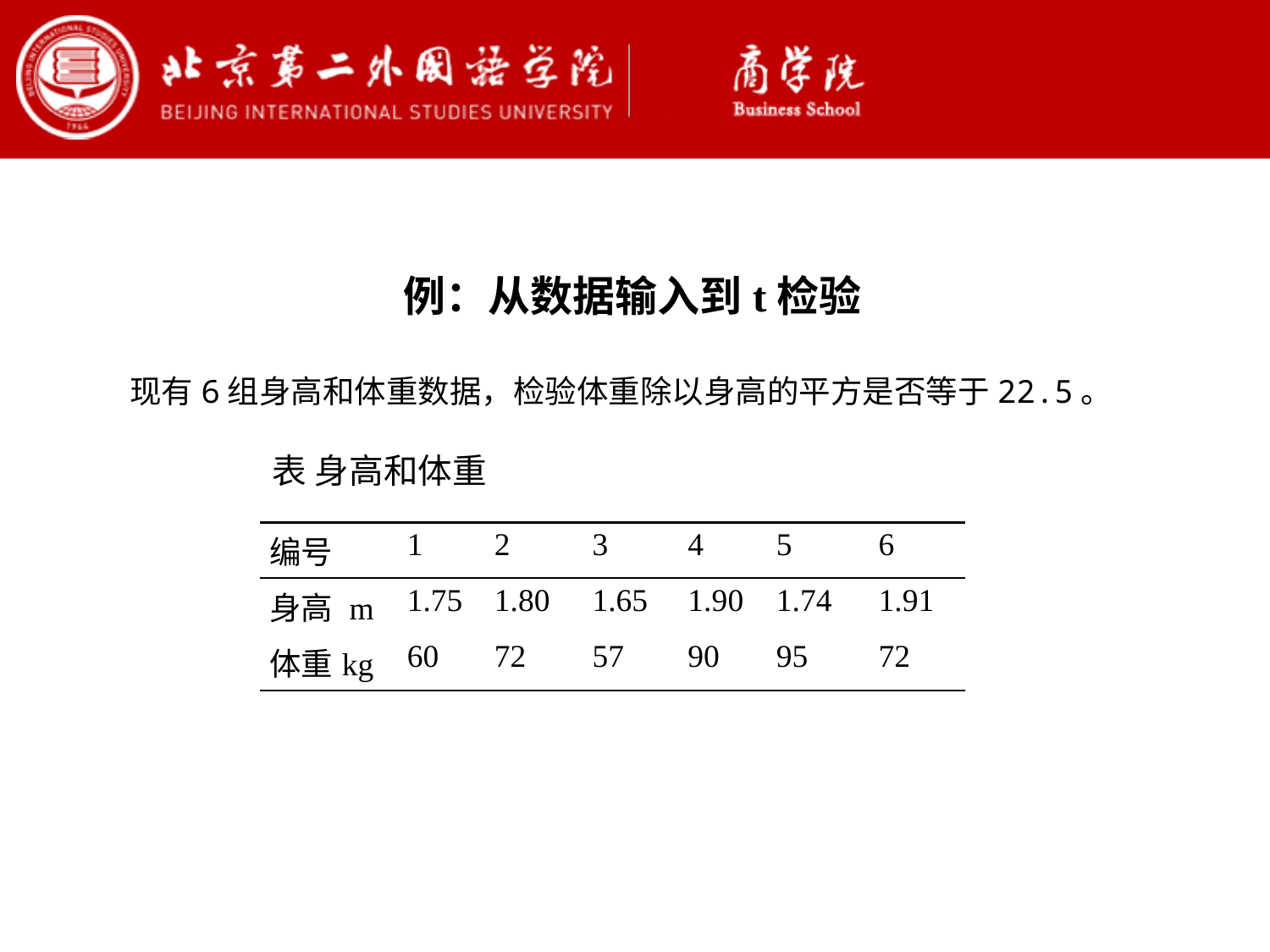

例：从数据输入到t检验
现有6组身高和体重数据，检验体重除以身高的平方是否等于22.5。
表 身高和体重
| 编号 | 1 | 2 | 3 | 4 | 5 | 6 |
| --- | --- | --- | --- | --- | --- | --- |
| 身高 m | 1.75 | 1.80 | 1.65 | 1.90 | 1.74 | 1.91 |
| 体重kg | 60 | 72 | 57 | 90 | 95 | 72 |